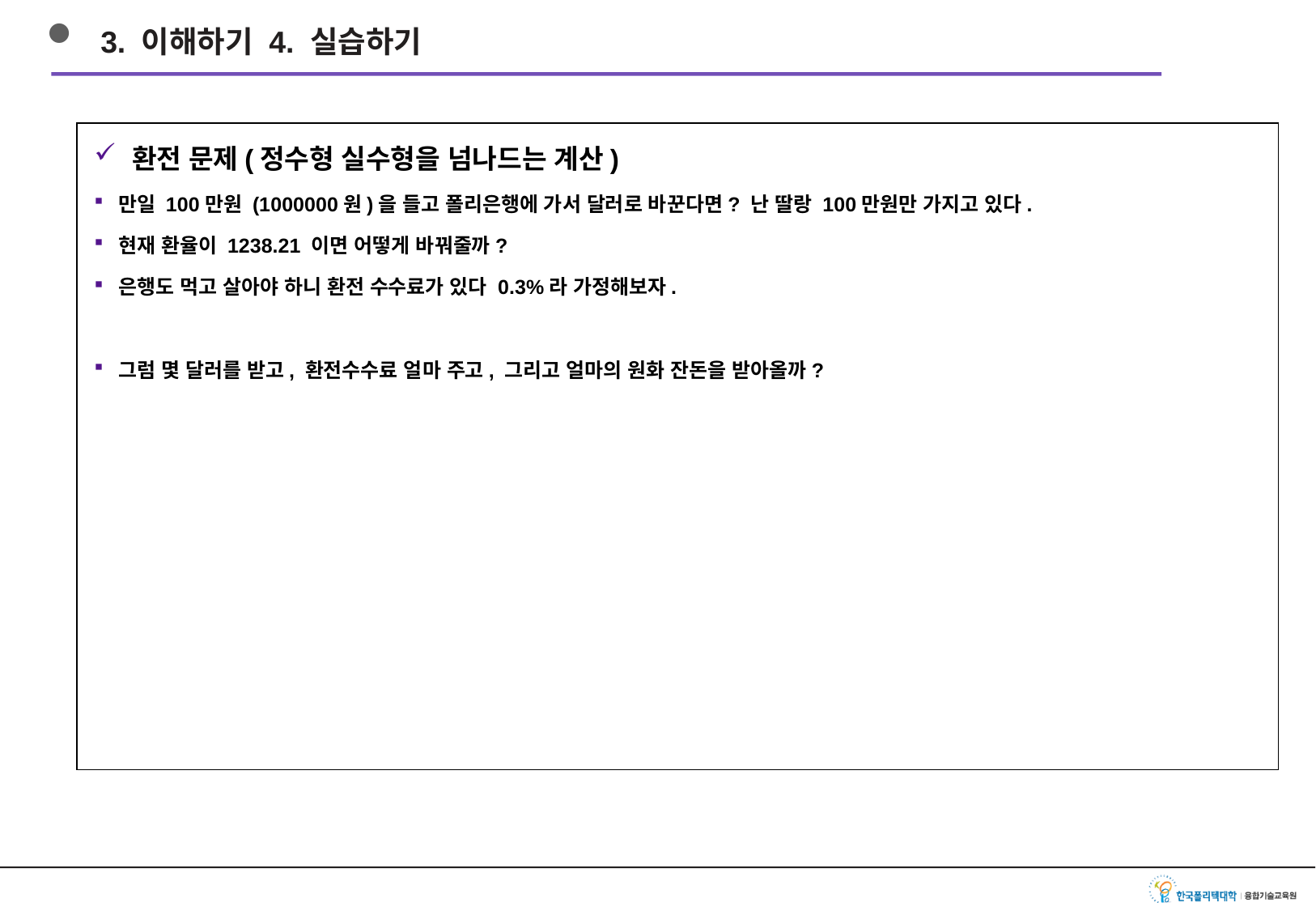

3. 이해하기 4. 실습하기
환전 문제(정수형 실수형을 넘나드는 계산)
만일 100만원 (1000000원)을 들고 폴리은행에 가서 달러로 바꾼다면? 난 딸랑 100만원만 가지고 있다.
현재 환율이 1238.21 이면 어떻게 바꿔줄까?
은행도 먹고 살아야 하니 환전 수수료가 있다 0.3%라 가정해보자.

그럼 몇 달러를 받고, 환전수수료 얼마 주고, 그리고 얼마의 원화 잔돈을 받아올까?